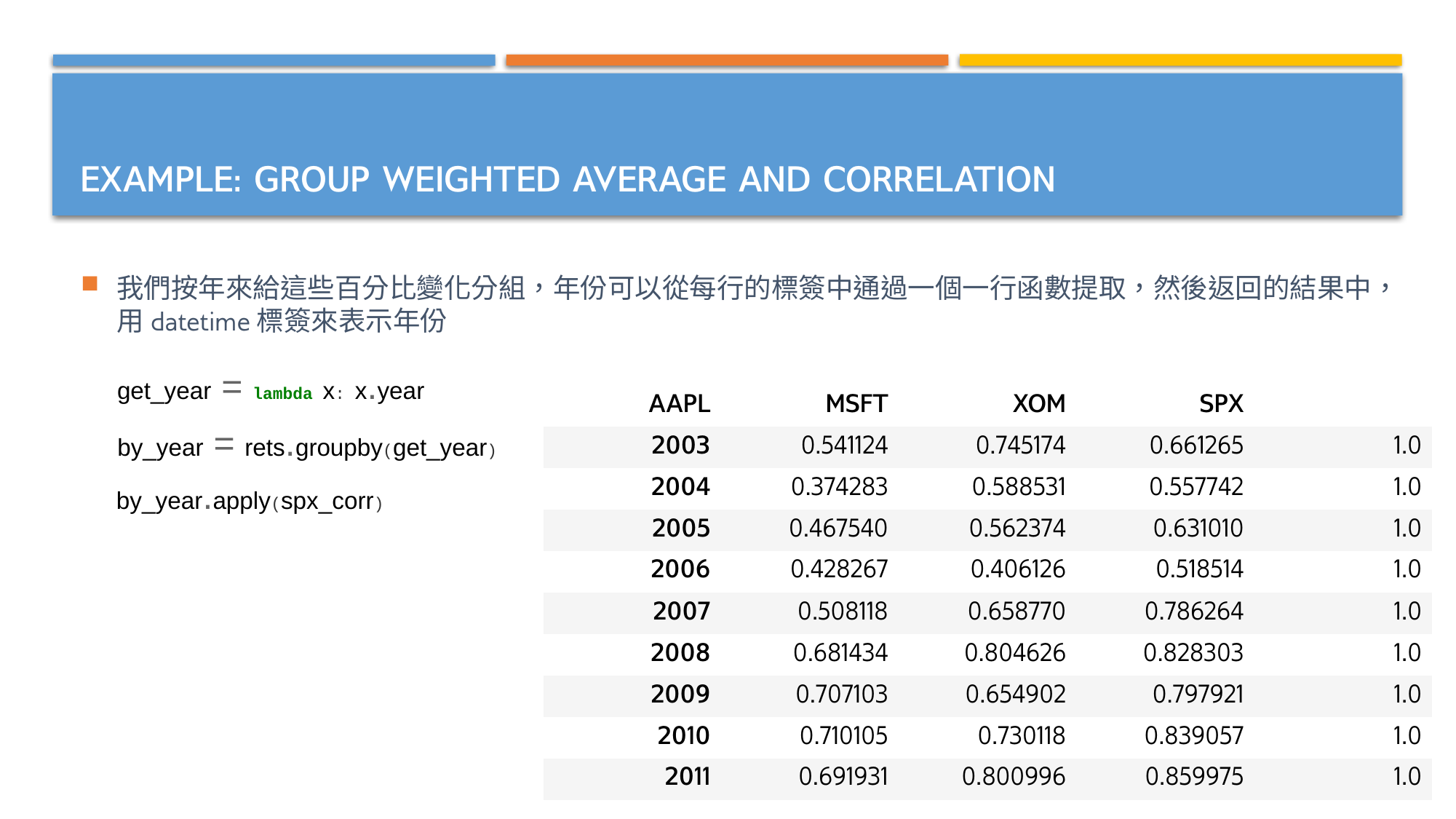

我們按年來給這些百分比變化分組，年份可以從每行的標簽中通過一個一行函數提取，然後返回的結果中，用datetime標簽來表示年份
# Example: Group Weighted Average and Correlation
get_year = lambda x: x.year
| AAPL | MSFT | XOM | SPX |  |
| --- | --- | --- | --- | --- |
| 2003 | 0.541124 | 0.745174 | 0.661265 | 1.0 |
| 2004 | 0.374283 | 0.588531 | 0.557742 | 1.0 |
| 2005 | 0.467540 | 0.562374 | 0.631010 | 1.0 |
| 2006 | 0.428267 | 0.406126 | 0.518514 | 1.0 |
| 2007 | 0.508118 | 0.658770 | 0.786264 | 1.0 |
| 2008 | 0.681434 | 0.804626 | 0.828303 | 1.0 |
| 2009 | 0.707103 | 0.654902 | 0.797921 | 1.0 |
| 2010 | 0.710105 | 0.730118 | 0.839057 | 1.0 |
| 2011 | 0.691931 | 0.800996 | 0.859975 | 1.0 |
by_year = rets.groupby(get_year)
by_year.apply(spx_corr)